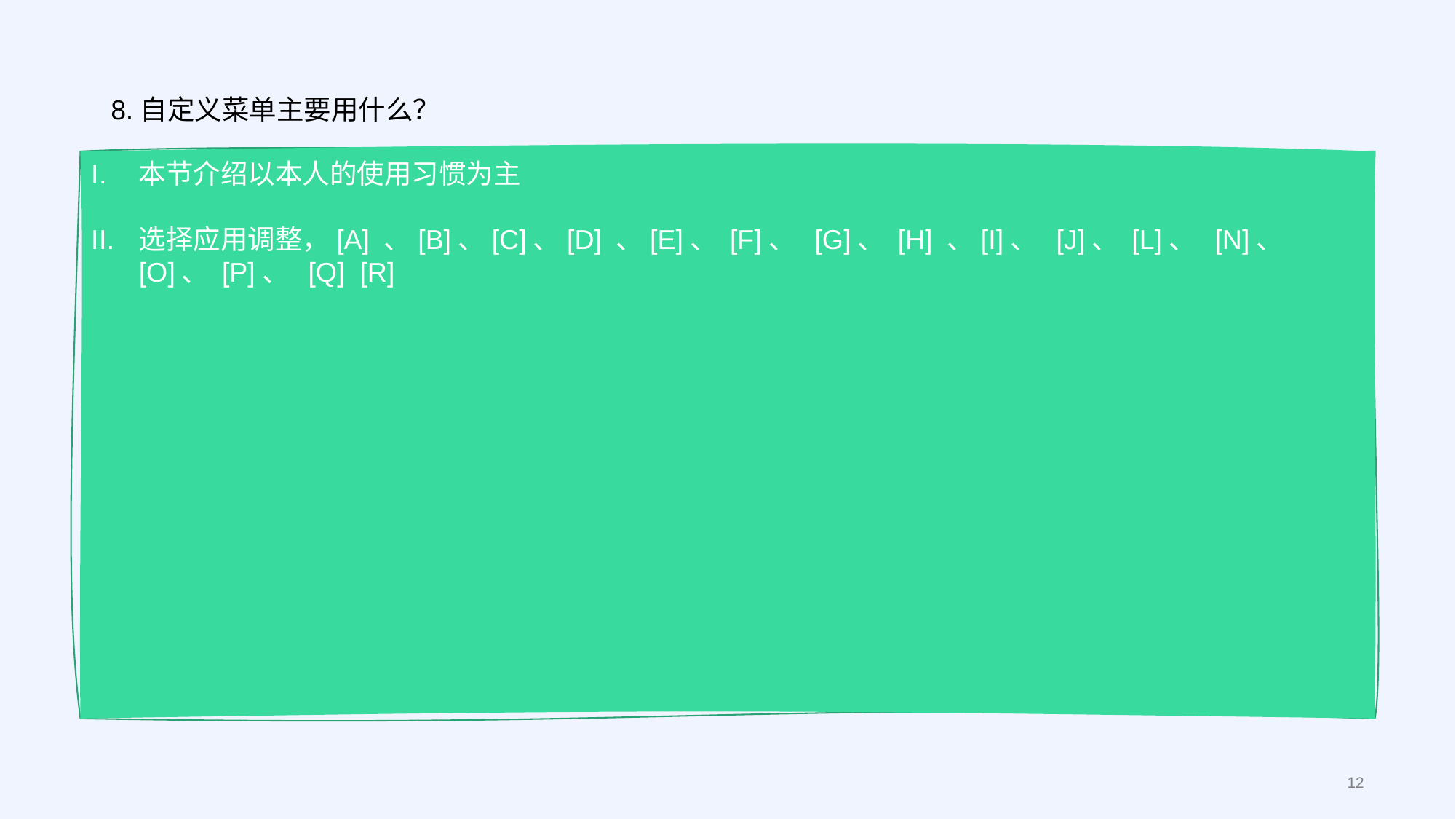

8.自定义菜单主要用什么？
本节介绍以本人的使用习惯为主

选择应用调整，[A] 、[B]、[C]、[D] 、[E]、 [F]、  [G]、 [H] 、[I]、  [J]、 [L]、  [N]、 [O]、 [P]、  [Q]  [R]
12